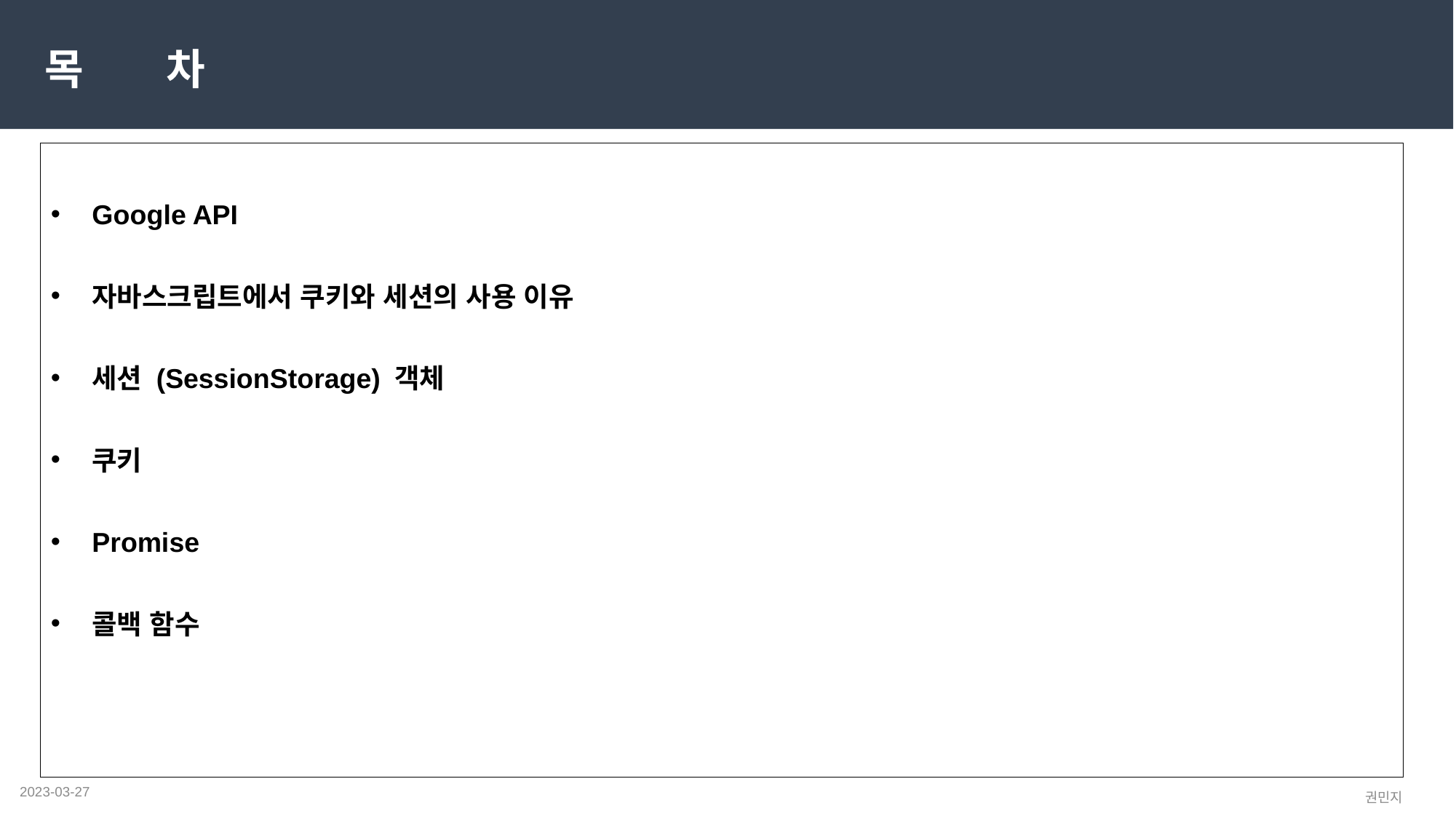

목       차
Google API
자바스크립트에서 쿠키와 세션의 사용 이유
세션 (SessionStorage) 객체
쿠키
Promise
콜백 함수

2023-03-27
권민지